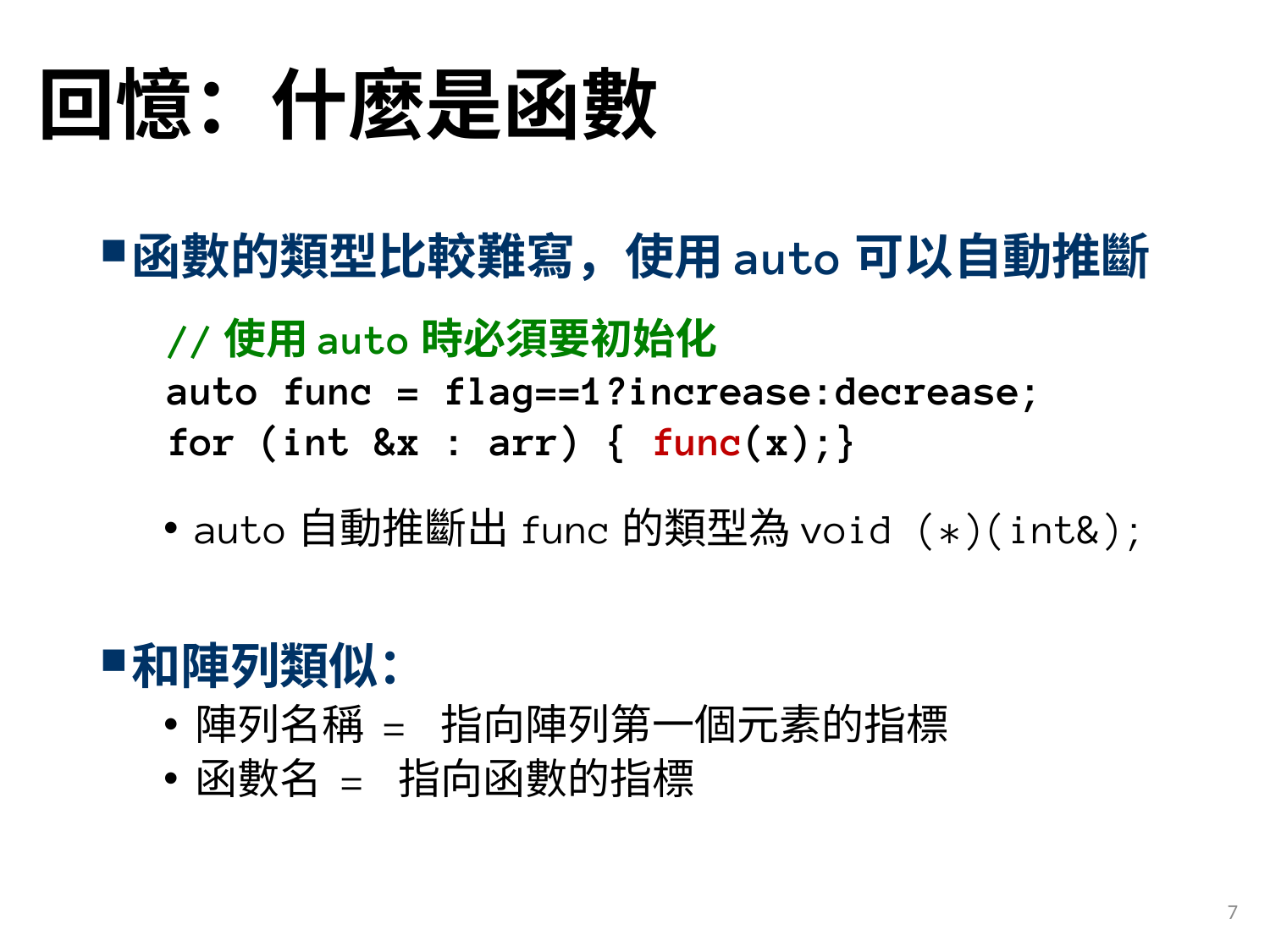

# 回憶：什麼是函數
函數的類型比較難寫，使用auto可以自動推斷

auto自動推斷出func的類型為void (*)(int&);

和陣列類似：
陣列名稱 = 指向陣列第一個元素的指標
函數名 = 指向函數的指標
//使用auto時必須要初始化
auto func = flag==1?increase:decrease;
for (int &x : arr) { func(x);}
7